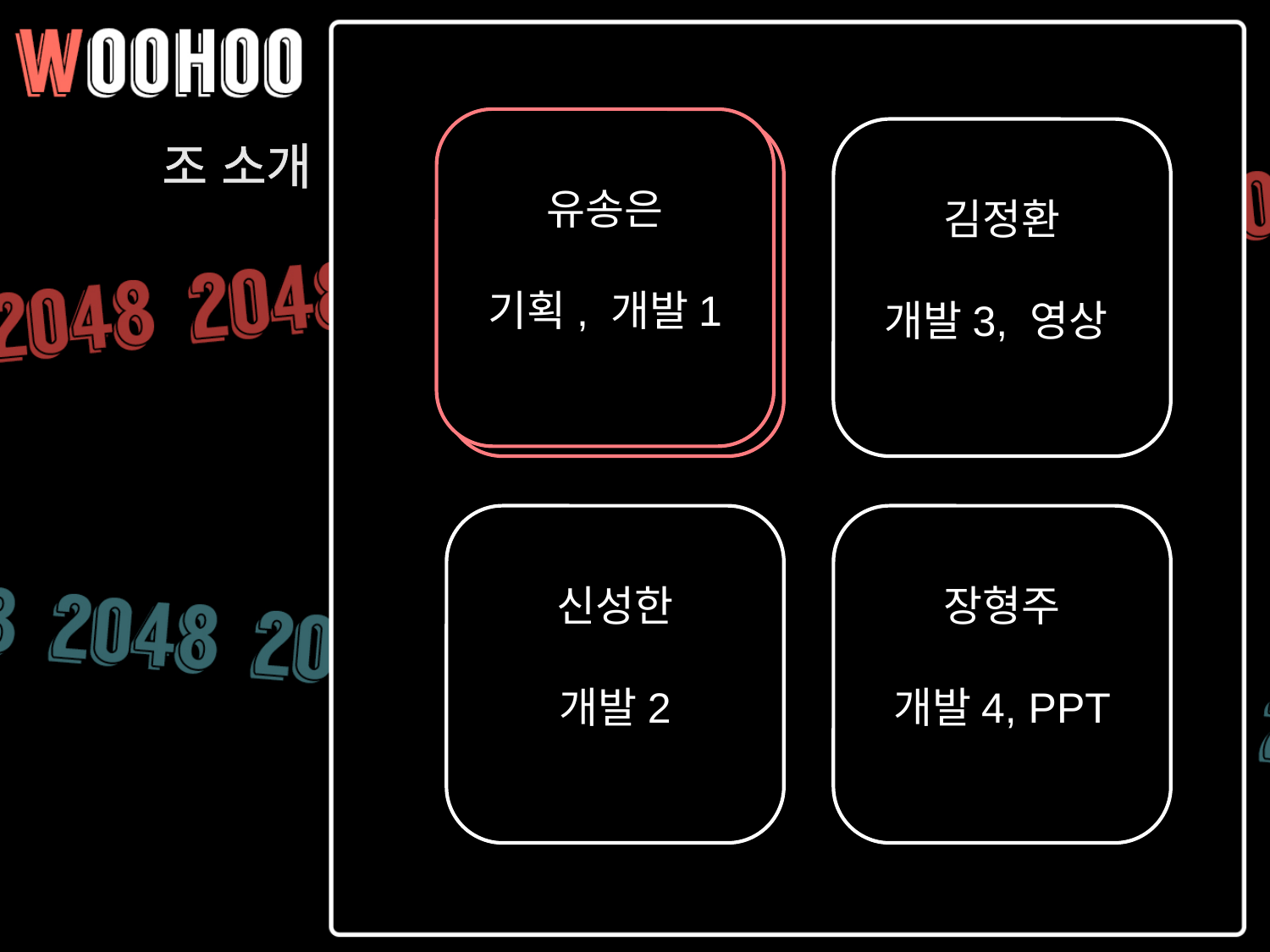

조 소개

유송은

기획, 개발1

김정환

개발3, 영상

신성한

개발2

장형주

개발4, PPT